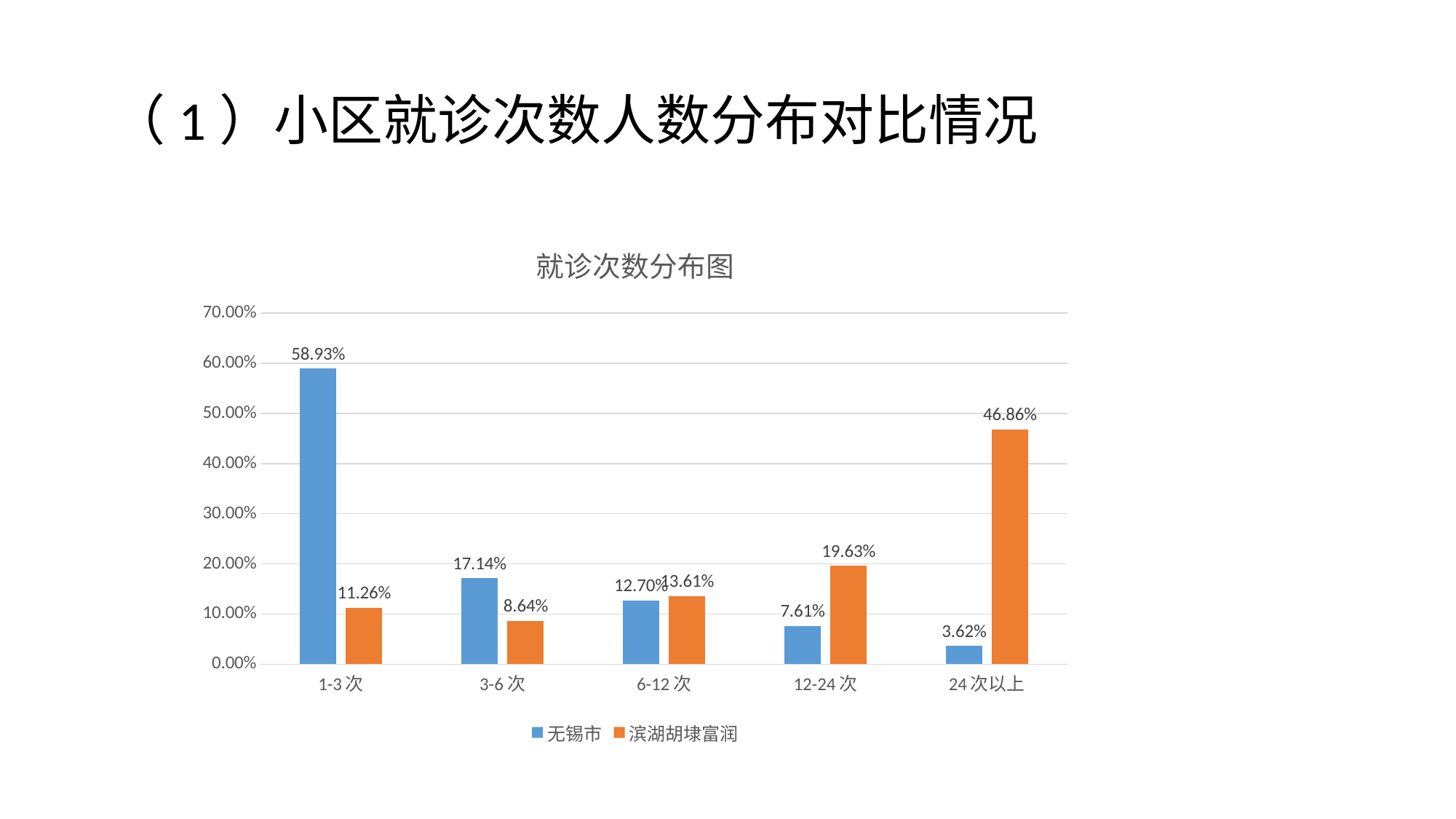

# （1）小区就诊次数人数分布对比情况

### Chart: 就诊次数分布图

| Category | 无锡市 | 滨湖胡埭富润 |
|---|---|---|
| 1-3次 | 0.5893 | 0.1126 |
| 3-6次 | 0.1714 | 0.0864 |
| 6-12次 | 0.127 | 0.1361 |
| 12-24次 | 0.0761 | 0.1963 |
| 24次以上 | 0.0362 | 0.4686 |